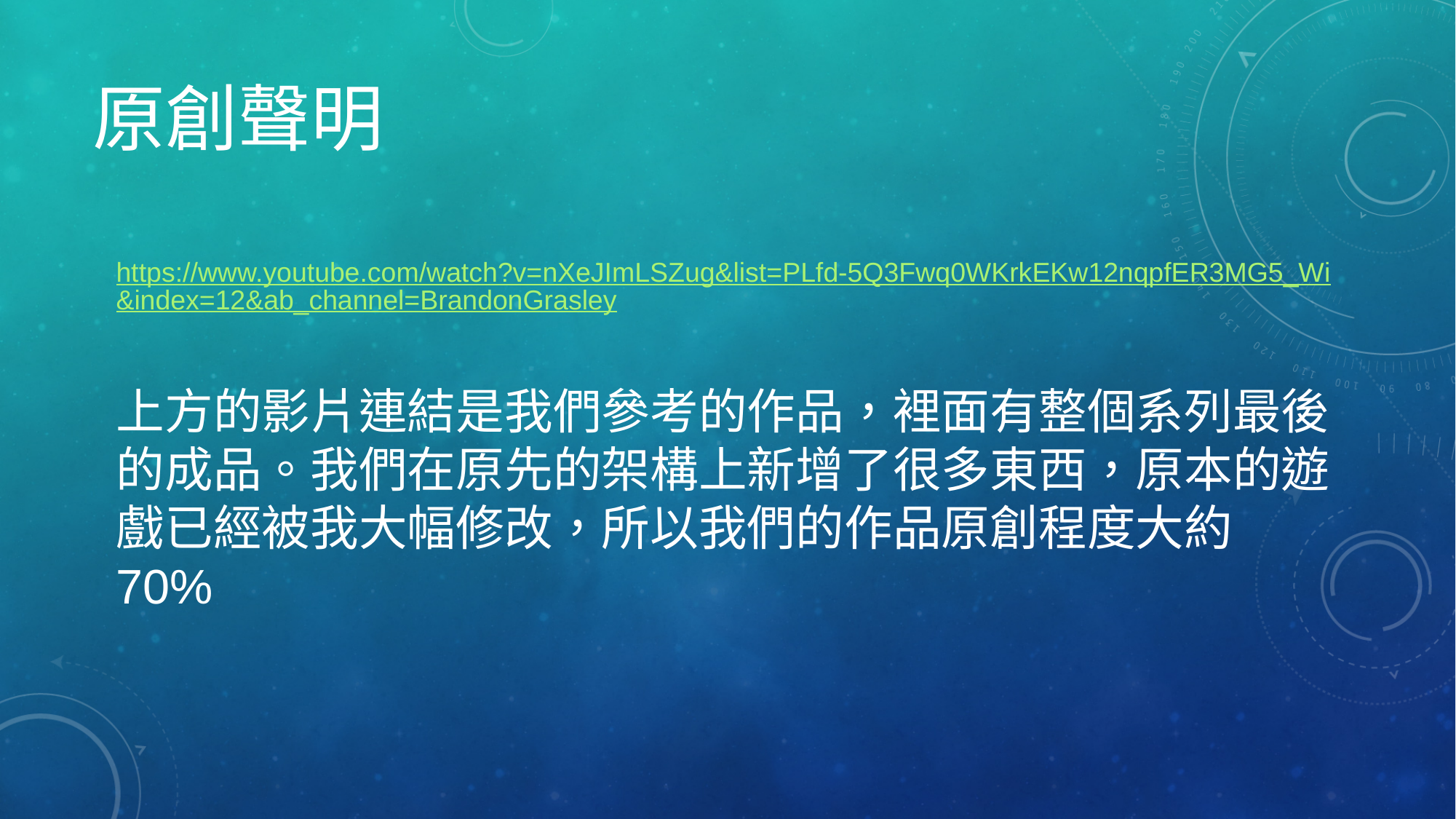

# 原創聲明
https://www.youtube.com/watch?v=nXeJImLSZug&list=PLfd-5Q3Fwq0WKrkEKw12nqpfER3MG5_Wi&index=12&ab_channel=BrandonGrasley

上方的影片連結是我們參考的作品，裡面有整個系列最後的成品。我們在原先的架構上新增了很多東西，原本的遊戲已經被我大幅修改，所以我們的作品原創程度大約70%